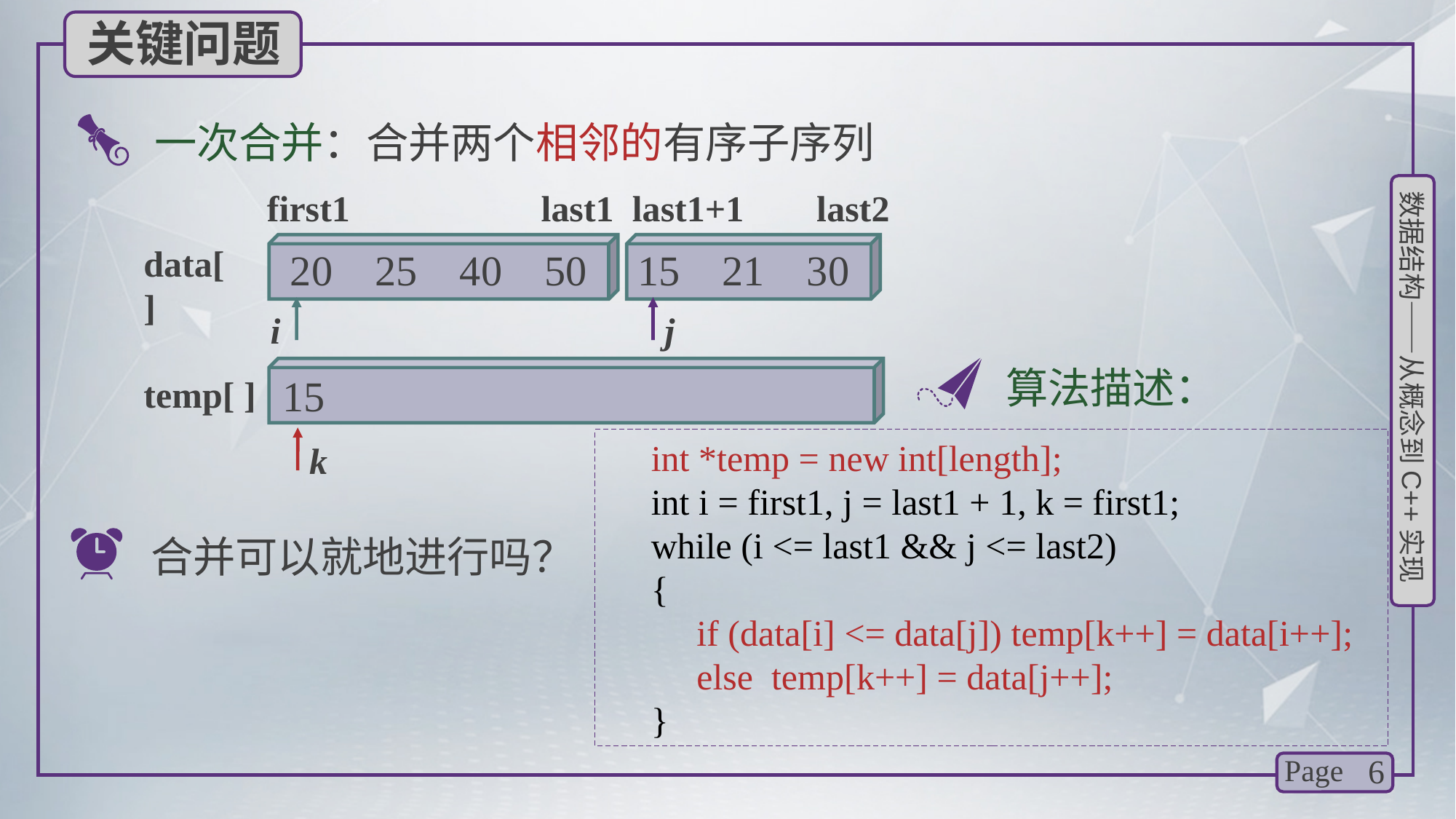

关键问题

一次合并：合并两个相邻的有序子序列

first1                     last1  last1+1        last2
 20    25    40    50
15    21    30
data[ ]

i

j
算法描述：

15
temp[ ]

k
     int *temp = new int[length];
     int i = first1, j = last1 + 1, k = first1;
     while (i <= last1 && j <= last2)
     {
          if (data[i] <= data[j]) temp[k++] = data[i++];
          else  temp[k++] = data[j++];
     }
合并可以就地进行吗？